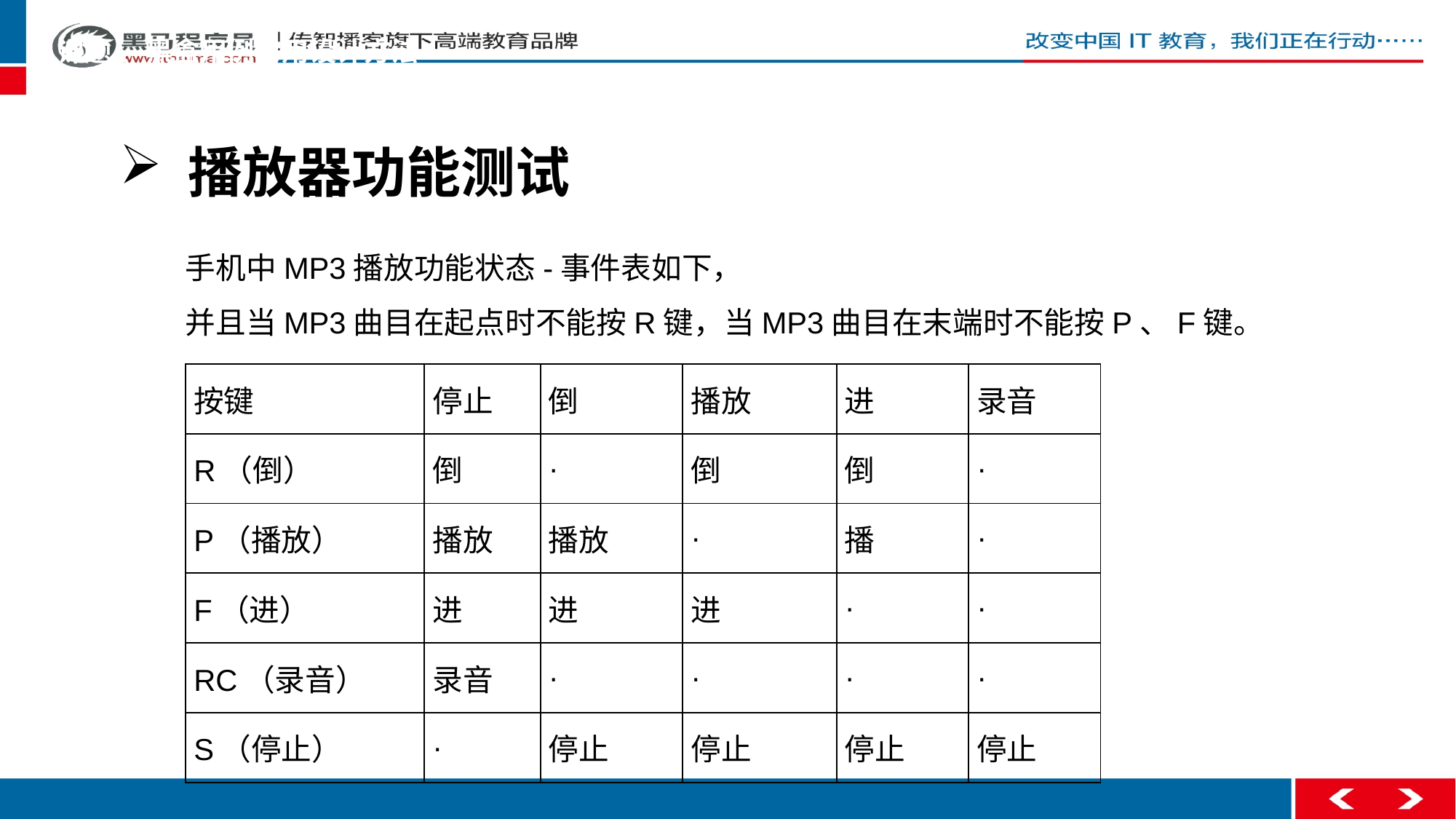

课题 、黑盒用例常用设计方法
 播放器功能测试

手机中MP3播放功能状态-事件表如下，
并且当MP3曲目在起点时不能按R键，当MP3曲目在末端时不能按P、F键。

| 按键 | 停止 | 倒 | 播放 | 进 | 录音 |
| --- | --- | --- | --- | --- | --- |
| R（倒） | 倒 | · | 倒 | 倒 | · |
| P（播放） | 播放 | 播放 | · | 播 | · |
| F（进） | 进 | 进 | 进 | · | · |
| RC（录音） | 录音 | · | · | · | · |
| S（停止） | · | 停止 | 停止 | 停止 | 停止 |